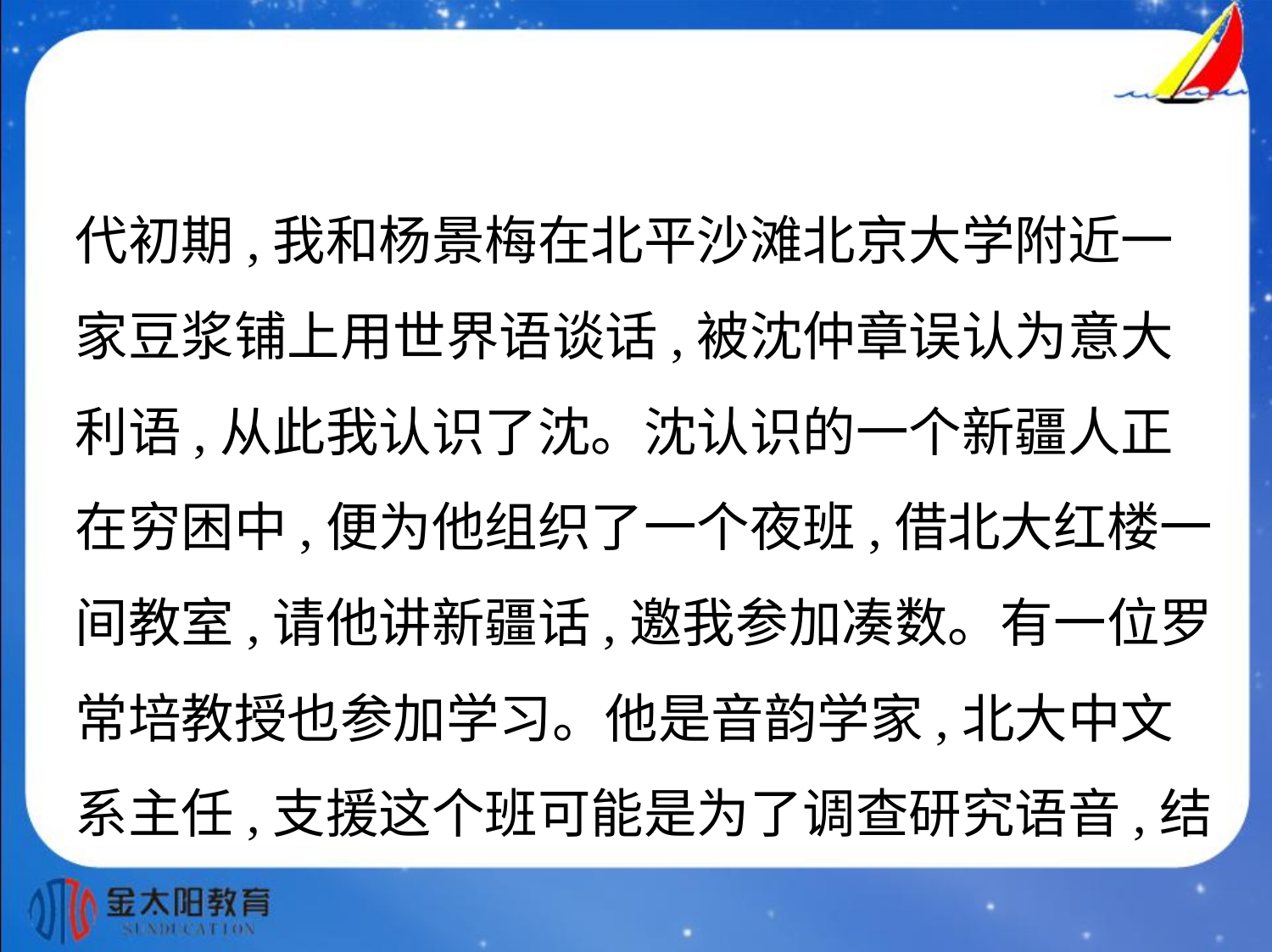

代初期,我和杨景梅在北平沙滩北京大学附近一
家豆浆铺上用世界语谈话,被沈仲章误认为意大
利语,从此我认识了沈。沈认识的一个新疆人正
在穷困中,便为他组织了一个夜班,借北大红楼一
间教室,请他讲新疆话,邀我参加凑数。有一位罗
常培教授也参加学习。他是音韵学家,北大中文
系主任,支援这个班可能是为了调查研究语音,结